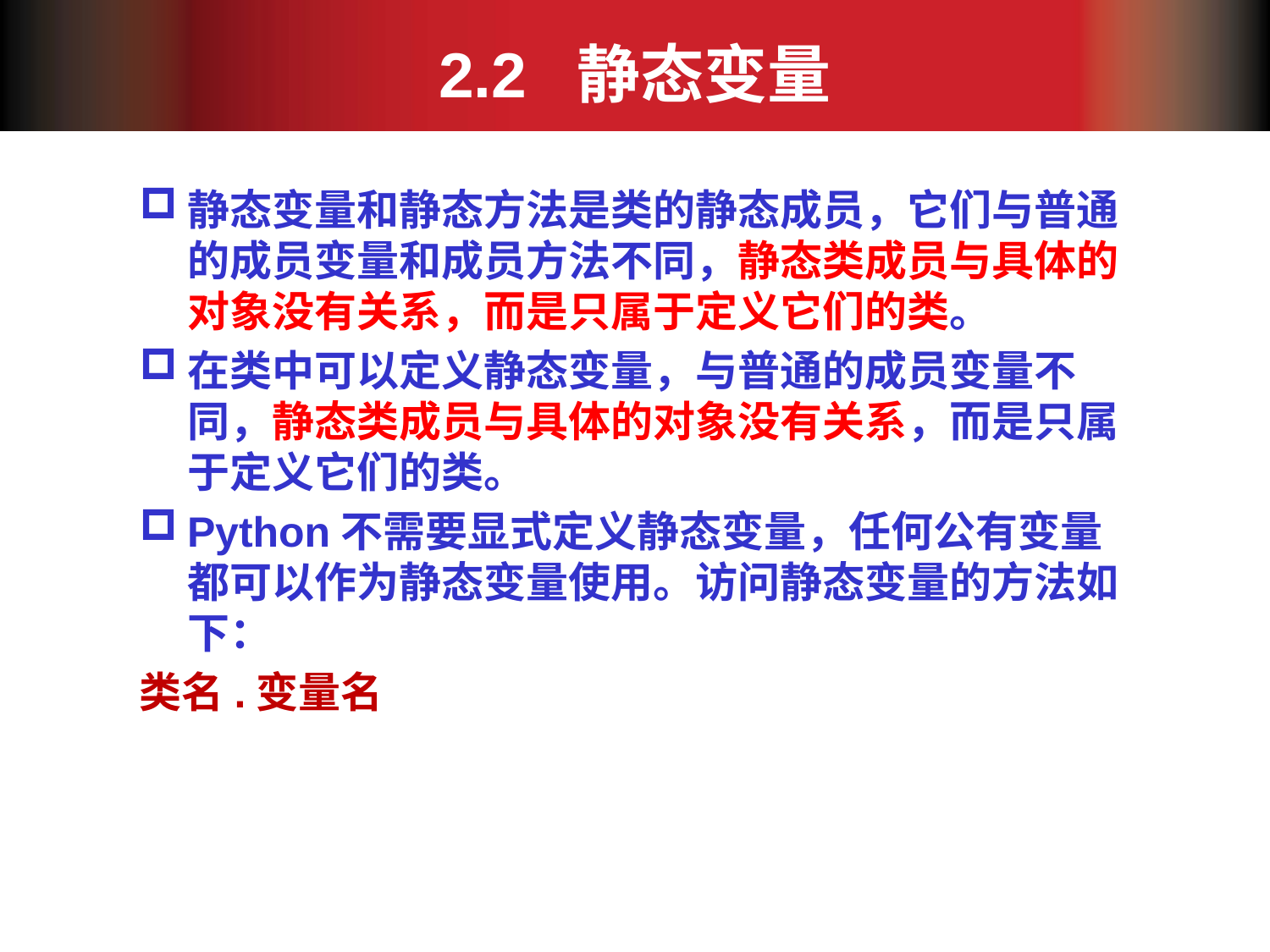

# 2.2  静态变量
静态变量和静态方法是类的静态成员，它们与普通的成员变量和成员方法不同，静态类成员与具体的对象没有关系，而是只属于定义它们的类。
在类中可以定义静态变量，与普通的成员变量不同，静态类成员与具体的对象没有关系，而是只属于定义它们的类。
Python不需要显式定义静态变量，任何公有变量都可以作为静态变量使用。访问静态变量的方法如下：
类名.变量名